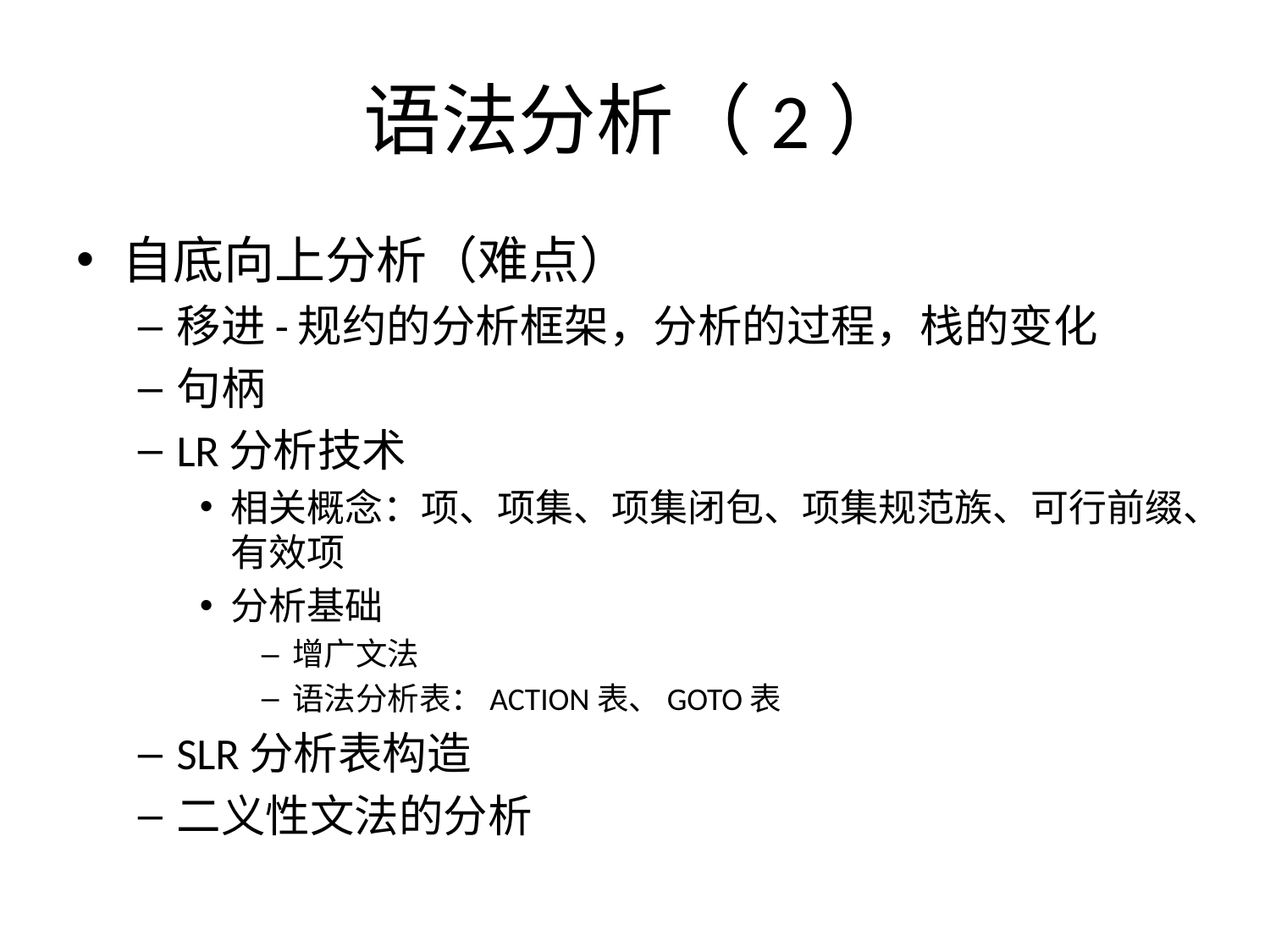

# 语法分析（2）
自底向上分析（难点）
移进-规约的分析框架，分析的过程，栈的变化
句柄
LR分析技术
相关概念：项、项集、项集闭包、项集规范族、可行前缀、有效项
分析基础
增广文法
语法分析表：ACTION表、GOTO表
SLR分析表构造
二义性文法的分析